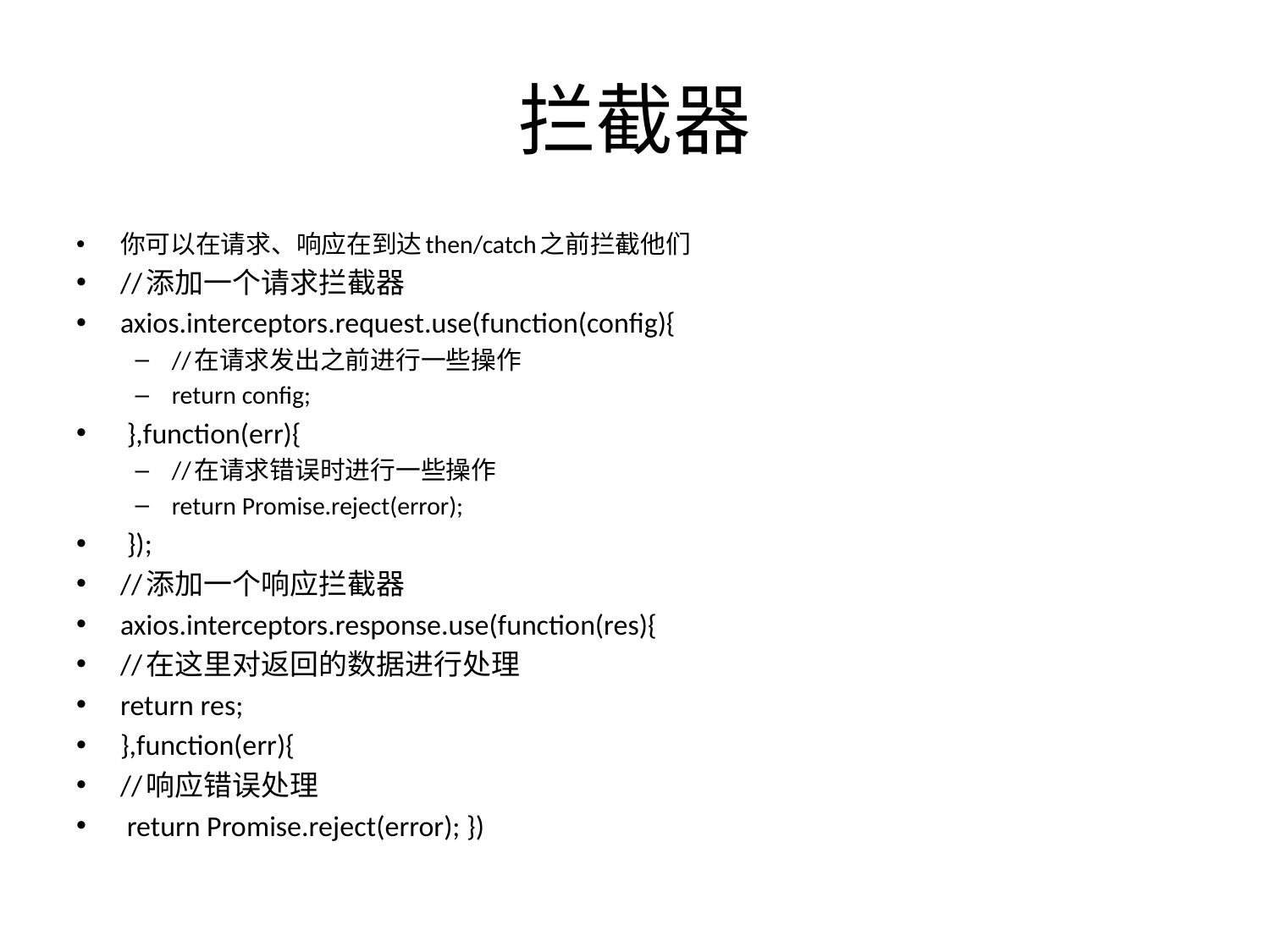

# 拦截器
你可以在请求、响应在到达then/catch之前拦截他们
//添加一个请求拦截器
axios.interceptors.request.use(function(config){
//在请求发出之前进行一些操作
return config;
 },function(err){
//在请求错误时进行一些操作
return Promise.reject(error);
 });
//添加一个响应拦截器
axios.interceptors.response.use(function(res){
//在这里对返回的数据进行处理
return res;
},function(err){
//响应错误处理
 return Promise.reject(error); })